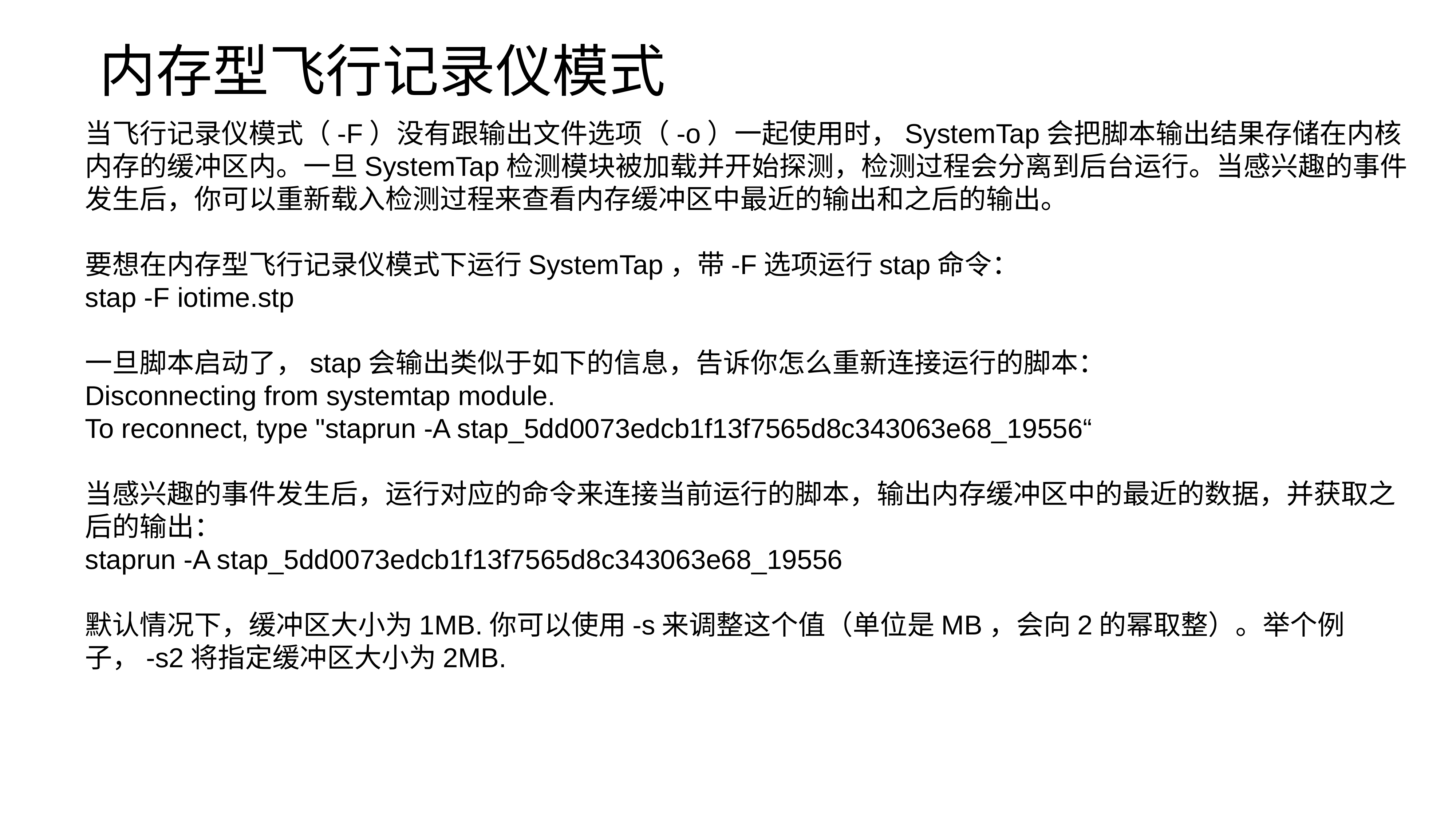

内存型飞行记录仪模式
当飞行记录仪模式（-F）没有跟输出文件选项（-o）一起使用时，SystemTap会把脚本输出结果存储在内核内存的缓冲区内。一旦SystemTap检测模块被加载并开始探测，检测过程会分离到后台运行。当感兴趣的事件发生后，你可以重新载入检测过程来查看内存缓冲区中最近的输出和之后的输出。

要想在内存型飞行记录仪模式下运行SystemTap，带-F选项运行stap命令：
stap -F iotime.stp

一旦脚本启动了，stap会输出类似于如下的信息，告诉你怎么重新连接运行的脚本：
Disconnecting from systemtap module.
To reconnect, type "staprun -A stap_5dd0073edcb1f13f7565d8c343063e68_19556“

当感兴趣的事件发生后，运行对应的命令来连接当前运行的脚本，输出内存缓冲区中的最近的数据，并获取之后的输出：
staprun -A stap_5dd0073edcb1f13f7565d8c343063e68_19556

默认情况下，缓冲区大小为1MB.你可以使用-s来调整这个值（单位是MB，会向2的幂取整）。举个例子，-s2将指定缓冲区大小为2MB.